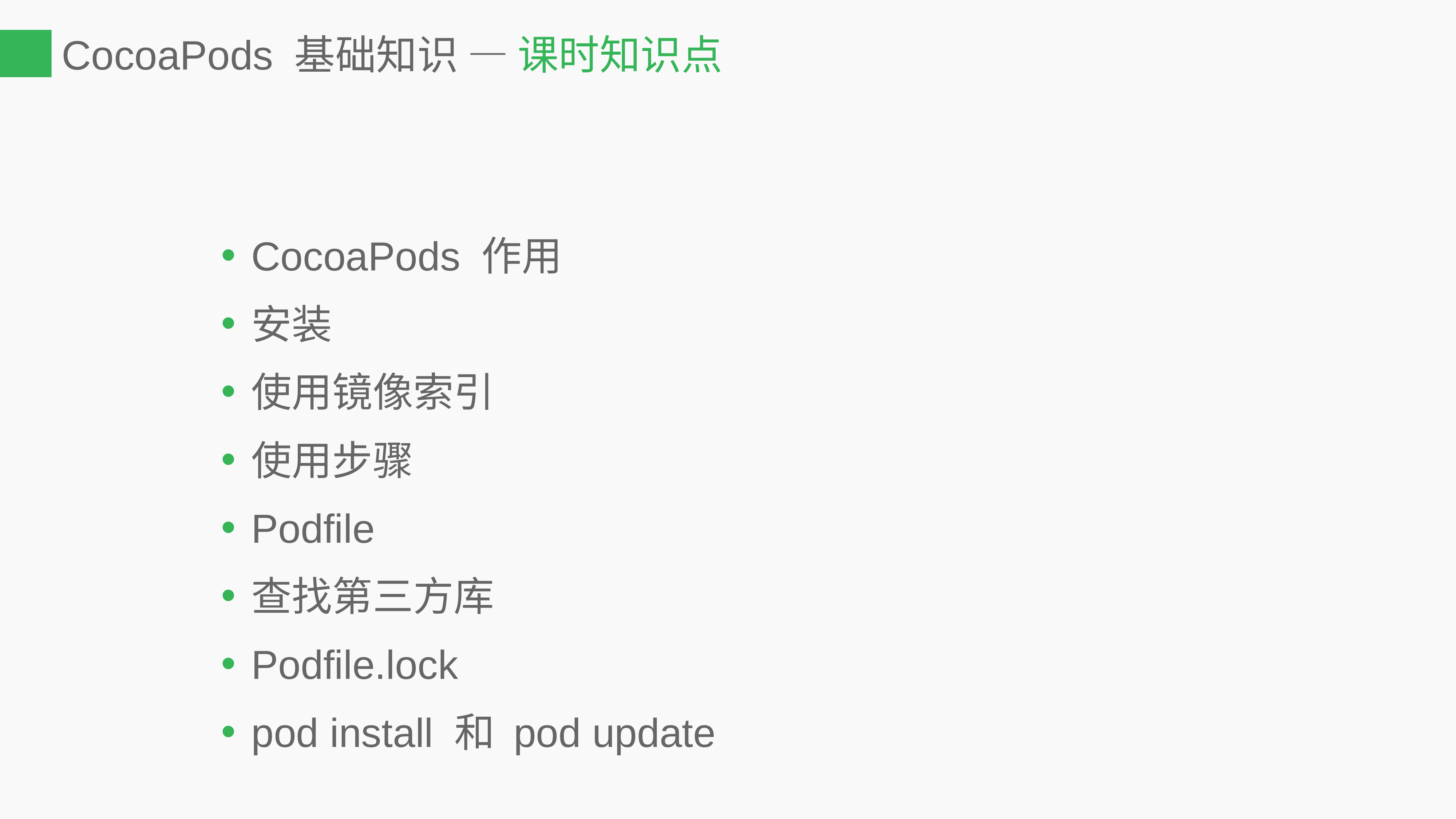

# CocoaPods 基础知识 — 课时知识点
CocoaPods 作用
安装
使用镜像索引
使用步骤
Podfile
查找第三方库
Podfile.lock
pod install 和 pod update